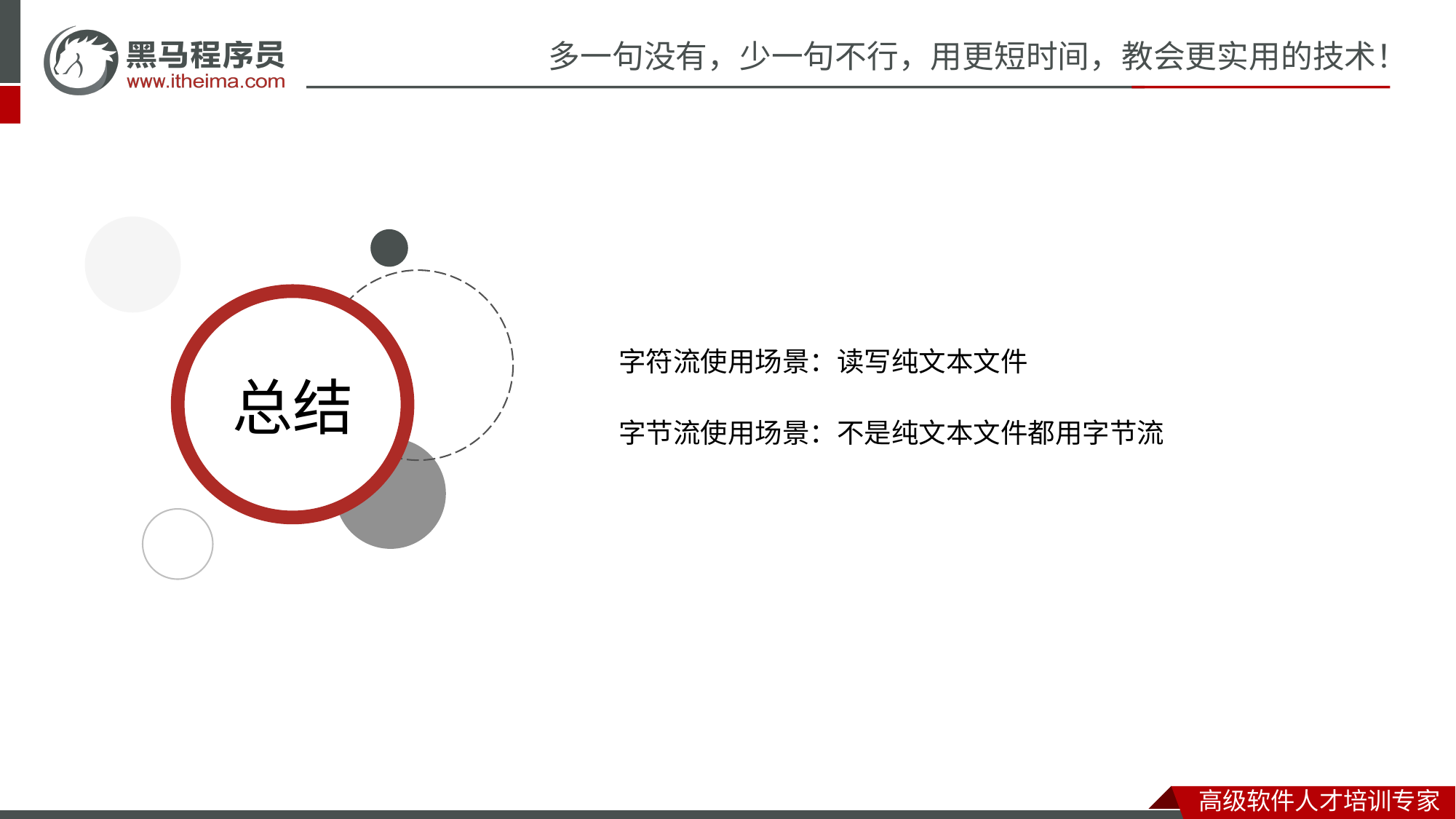

字符流使用场景：读写纯文本文件
字节流使用场景：不是纯文本文件都用字节流